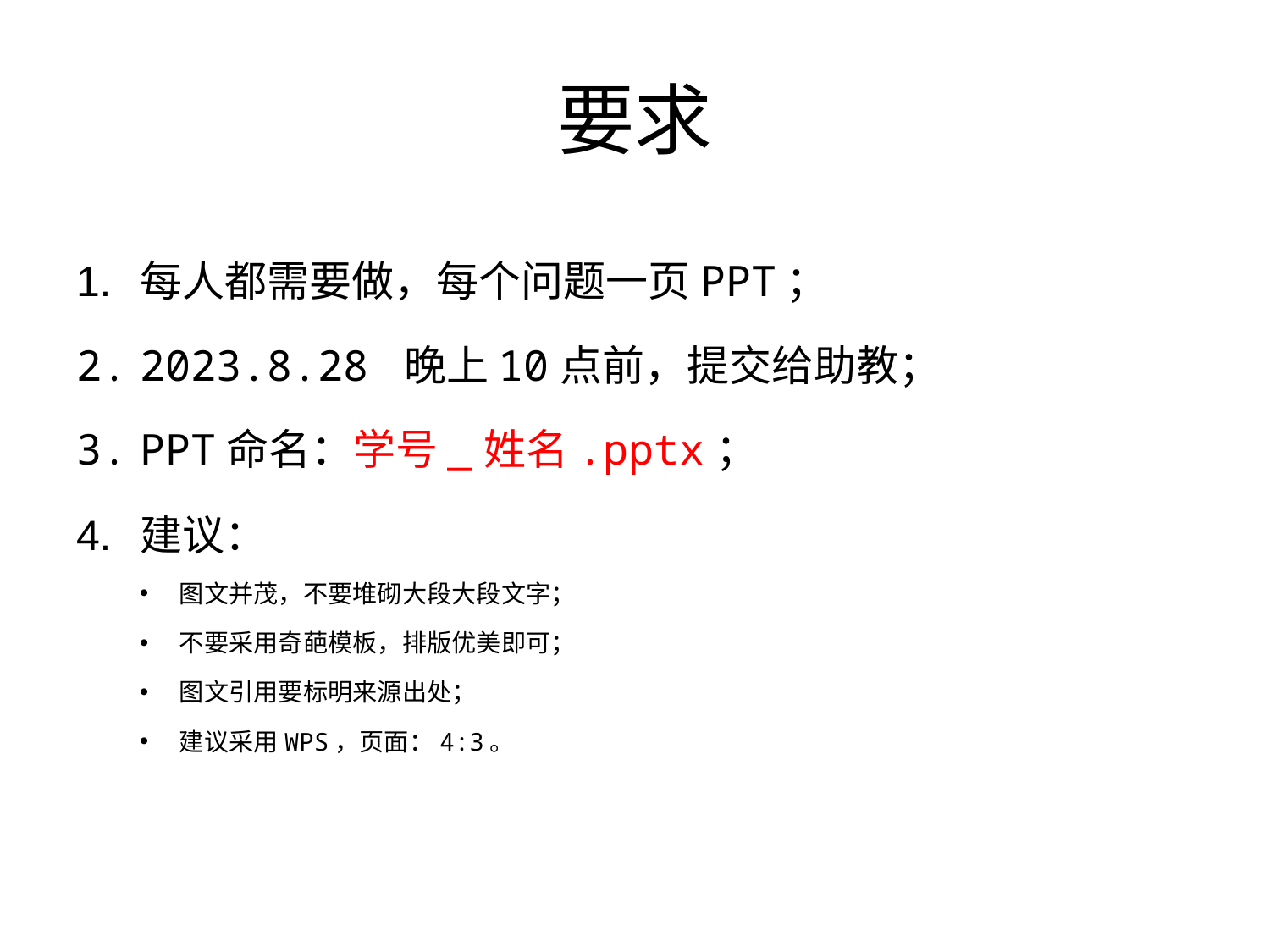

# 要求
每人都需要做，每个问题一页PPT；
2023.8.28 晚上10点前，提交给助教；
PPT命名：学号_姓名.pptx；
建议：
图文并茂，不要堆砌大段大段文字；
不要采用奇葩模板，排版优美即可；
图文引用要标明来源出处；
建议采用WPS，页面：4:3。